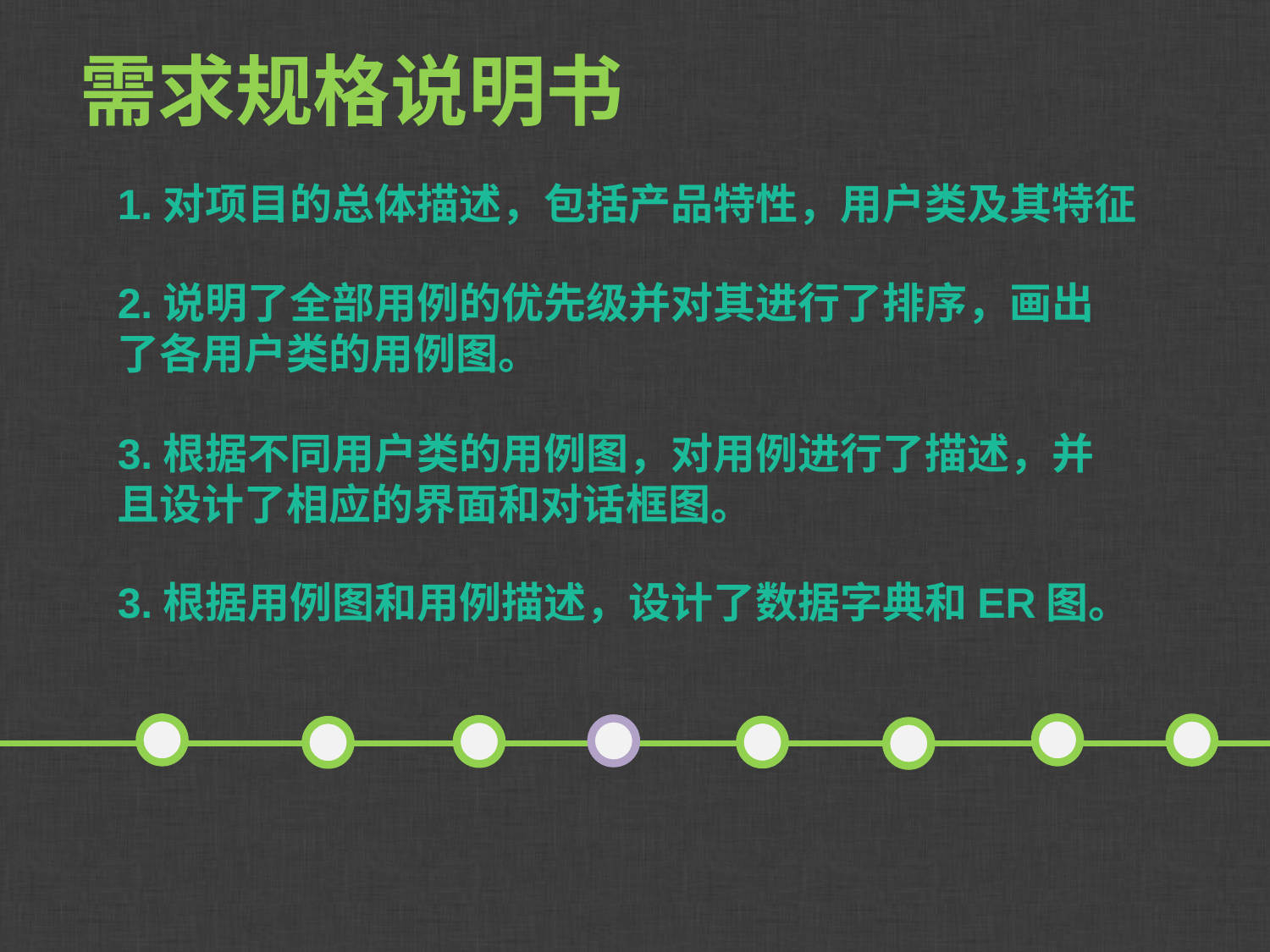

需求规格说明书
1.对项目的总体描述，包括产品特性，用户类及其特征
2.说明了全部用例的优先级并对其进行了排序，画出了各用户类的用例图。
3.根据不同用户类的用例图，对用例进行了描述，并且设计了相应的界面和对话框图。
3.根据用例图和用例描述，设计了数据字典和ER图。